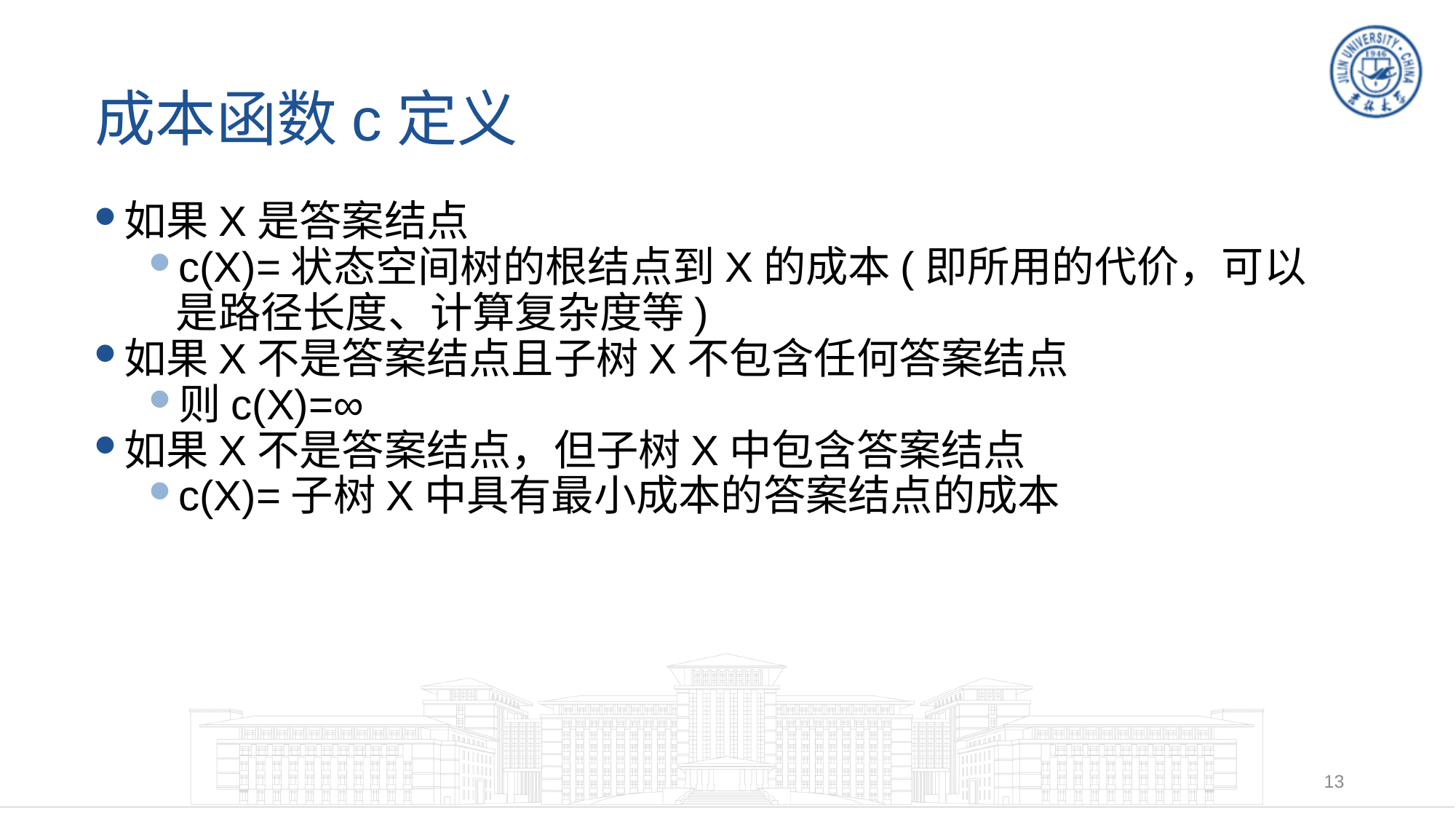

# 成本函数c定义
如果X是答案结点
c(X)=状态空间树的根结点到X的成本(即所用的代价，可以是路径长度、计算复杂度等)
如果X不是答案结点且子树X不包含任何答案结点
则c(X)=∞
如果X不是答案结点，但子树X中包含答案结点
c(X)=子树X中具有最小成本的答案结点的成本
13